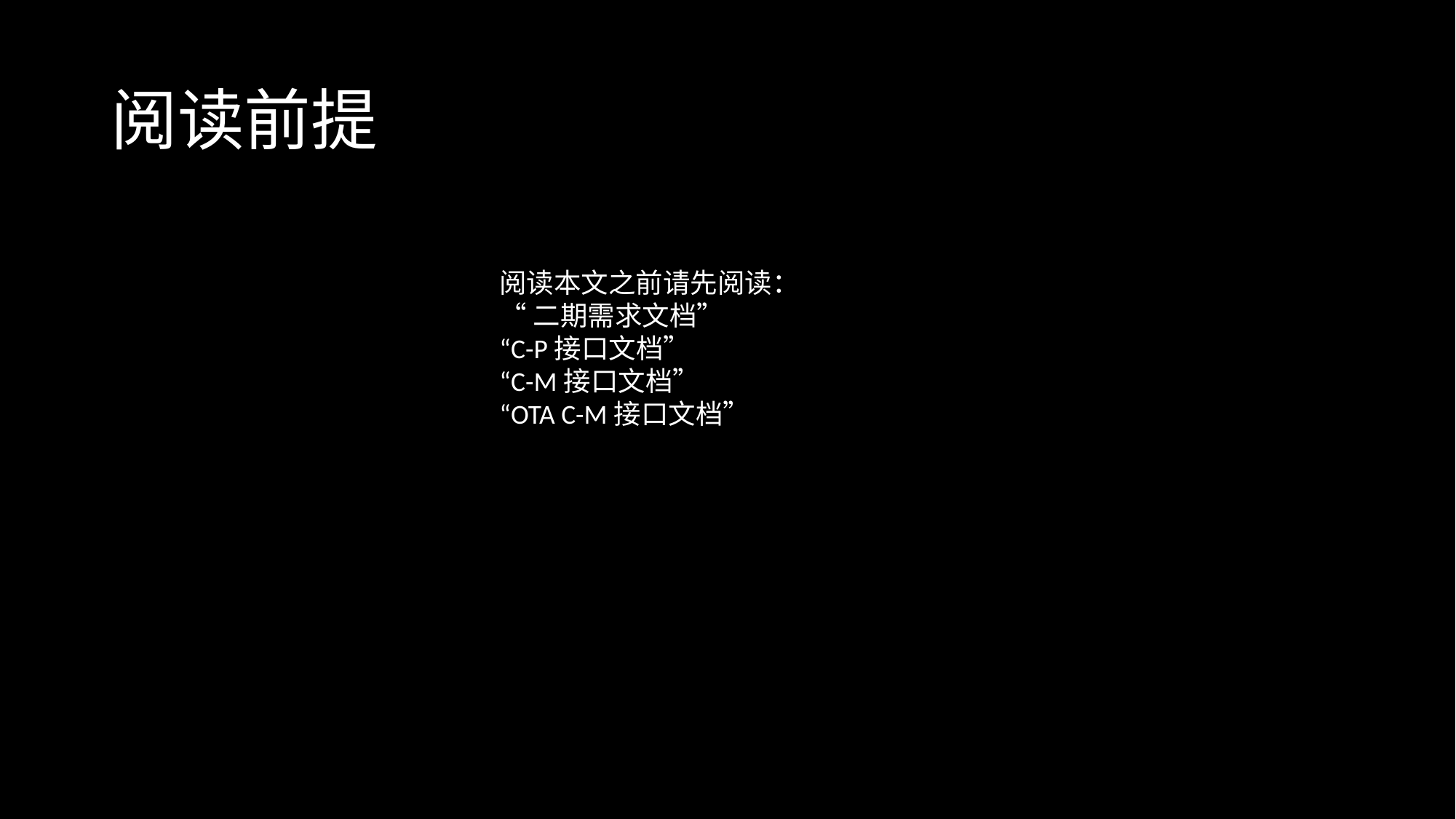

# 阅读前提
阅读本文之前请先阅读：
“二期需求文档”
“C-P接口文档”
“C-M接口文档”
“OTA C-M接口文档”